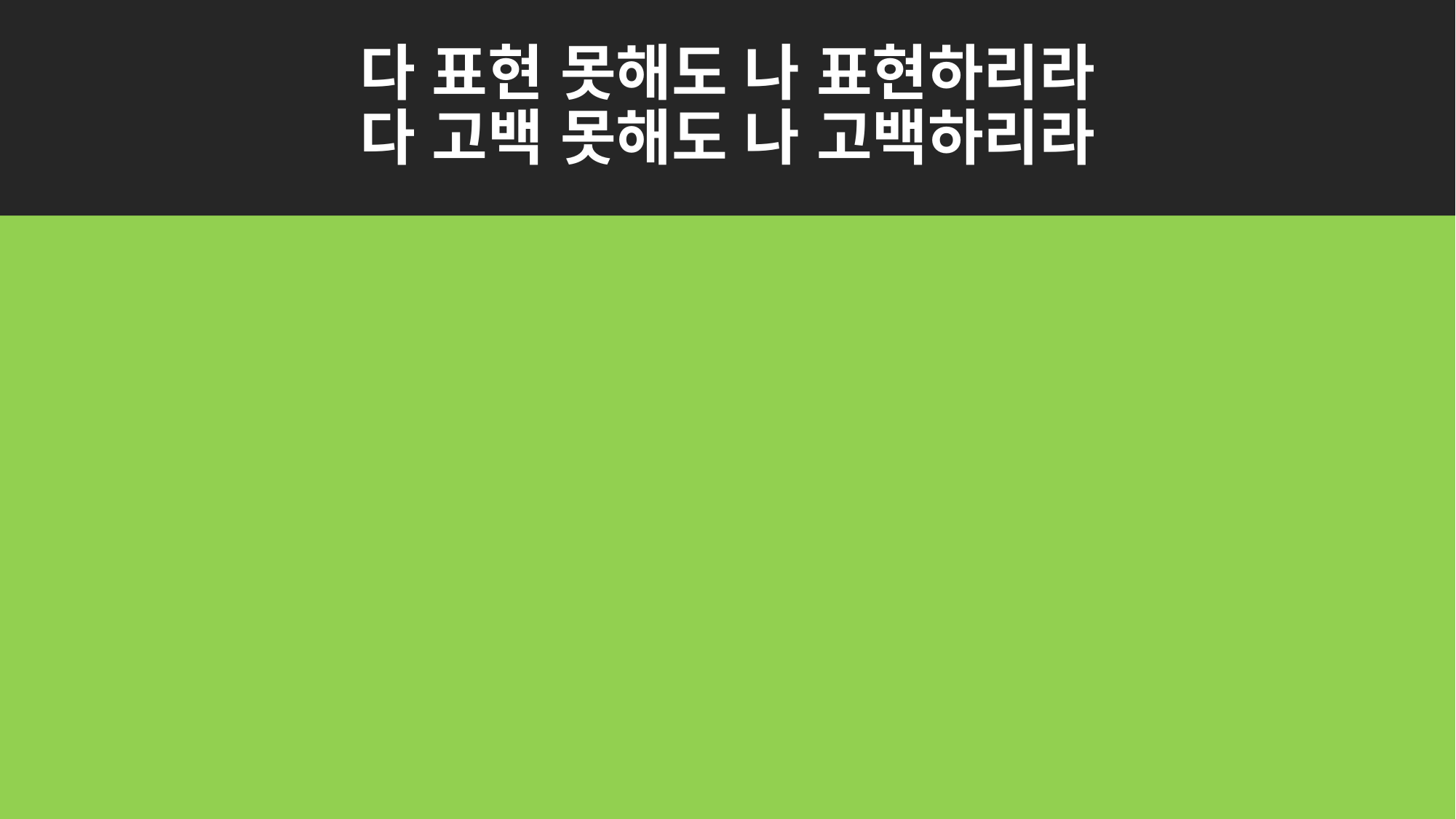

# 다 표현 못해도 나 표현하리라 다 고백 못해도 나 고백하리라